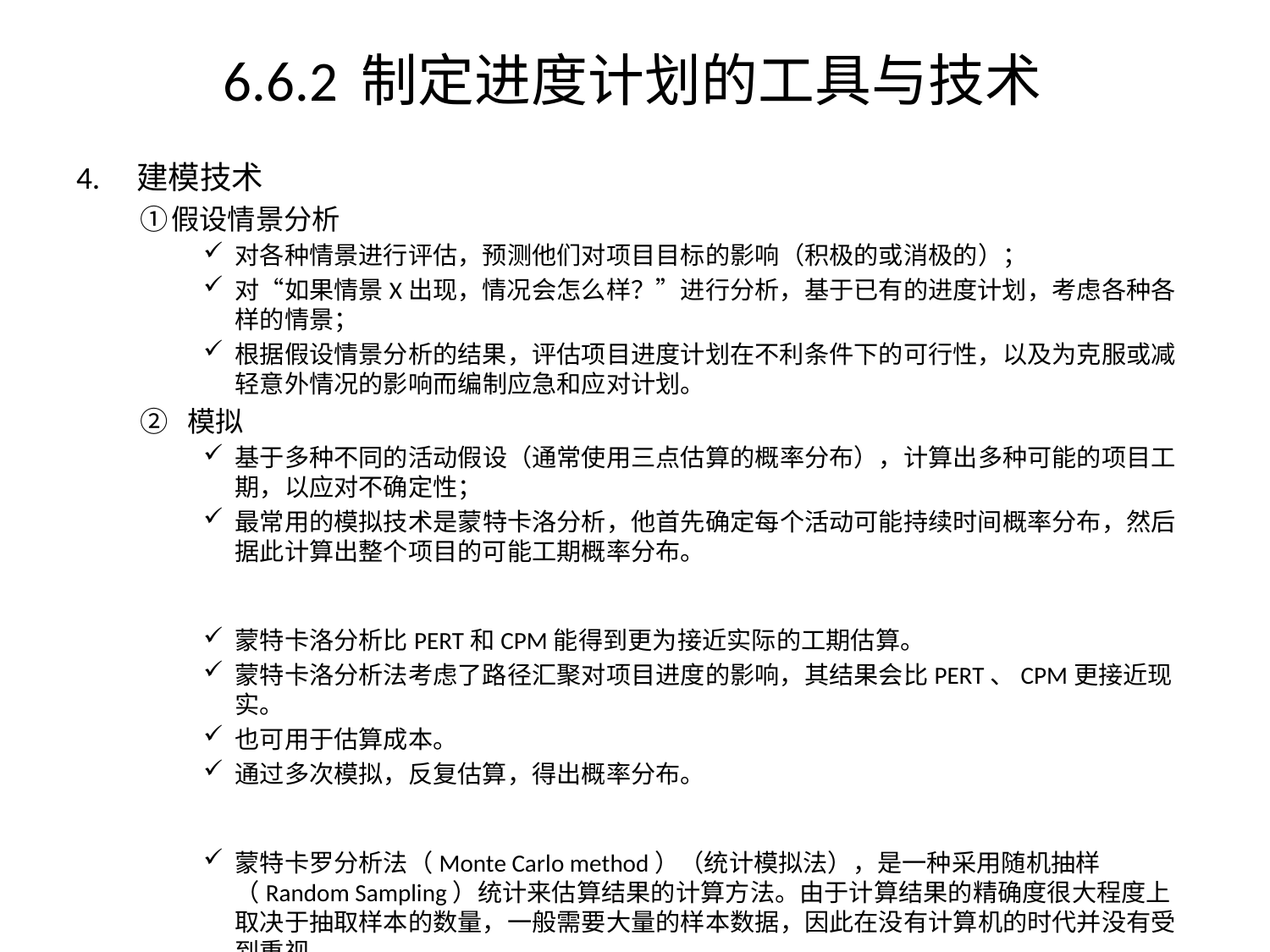

# 6.6.2 制定进度计划的工具与技术
4.    建模技术
假设情景分析
对各种情景进行评估，预测他们对项目目标的影响（积极的或消极的）；
对“如果情景X出现，情况会怎么样？”进行分析，基于已有的进度计划，考虑各种各样的情景；
根据假设情景分析的结果，评估项目进度计划在不利条件下的可行性，以及为克服或减轻意外情况的影响而编制应急和应对计划。
模拟
基于多种不同的活动假设（通常使用三点估算的概率分布），计算出多种可能的项目工期，以应对不确定性；
最常用的模拟技术是蒙特卡洛分析，他首先确定每个活动可能持续时间概率分布，然后据此计算出整个项目的可能工期概率分布。

蒙特卡洛分析比PERT和CPM能得到更为接近实际的工期估算。
蒙特卡洛分析法考虑了路径汇聚对项目进度的影响，其结果会比PERT、CPM更接近现实。
也可用于估算成本。
通过多次模拟，反复估算，得出概率分布。

蒙特卡罗分析法（Monte Carlo method）（统计模拟法），是一种采用随机抽样（Random Sampling）统计来估算结果的计算方法。由于计算结果的精确度很大程度上取决于抽取样本的数量，一般需要大量的样本数据，因此在没有计算机的时代并没有受到重视。